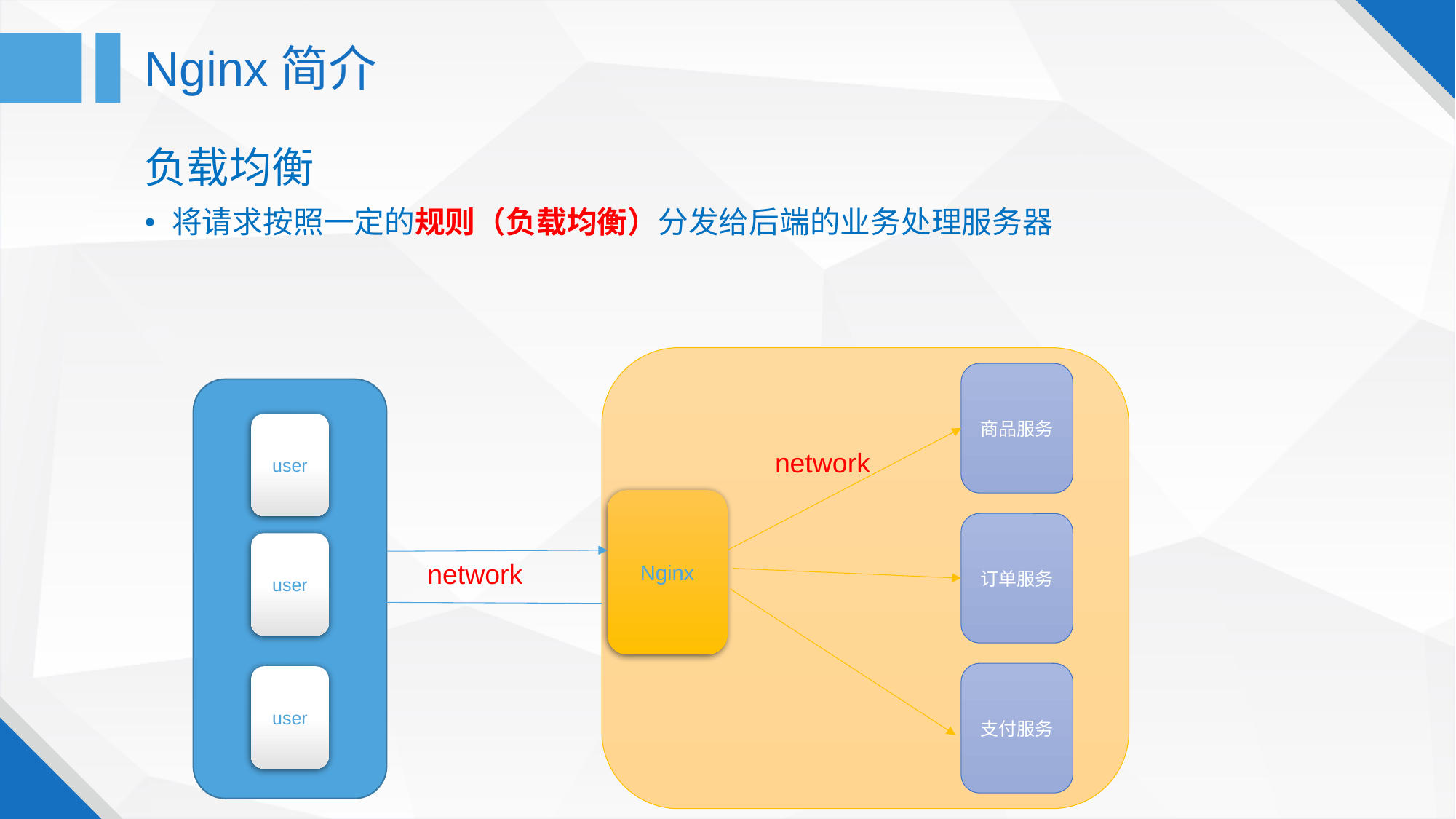

# Nginx简介
负载均衡
将请求按照一定的规则（负载均衡）分发给后端的业务处理服务器

商品服务

user
network
Nginx
订单服务
user
network
支付服务
user